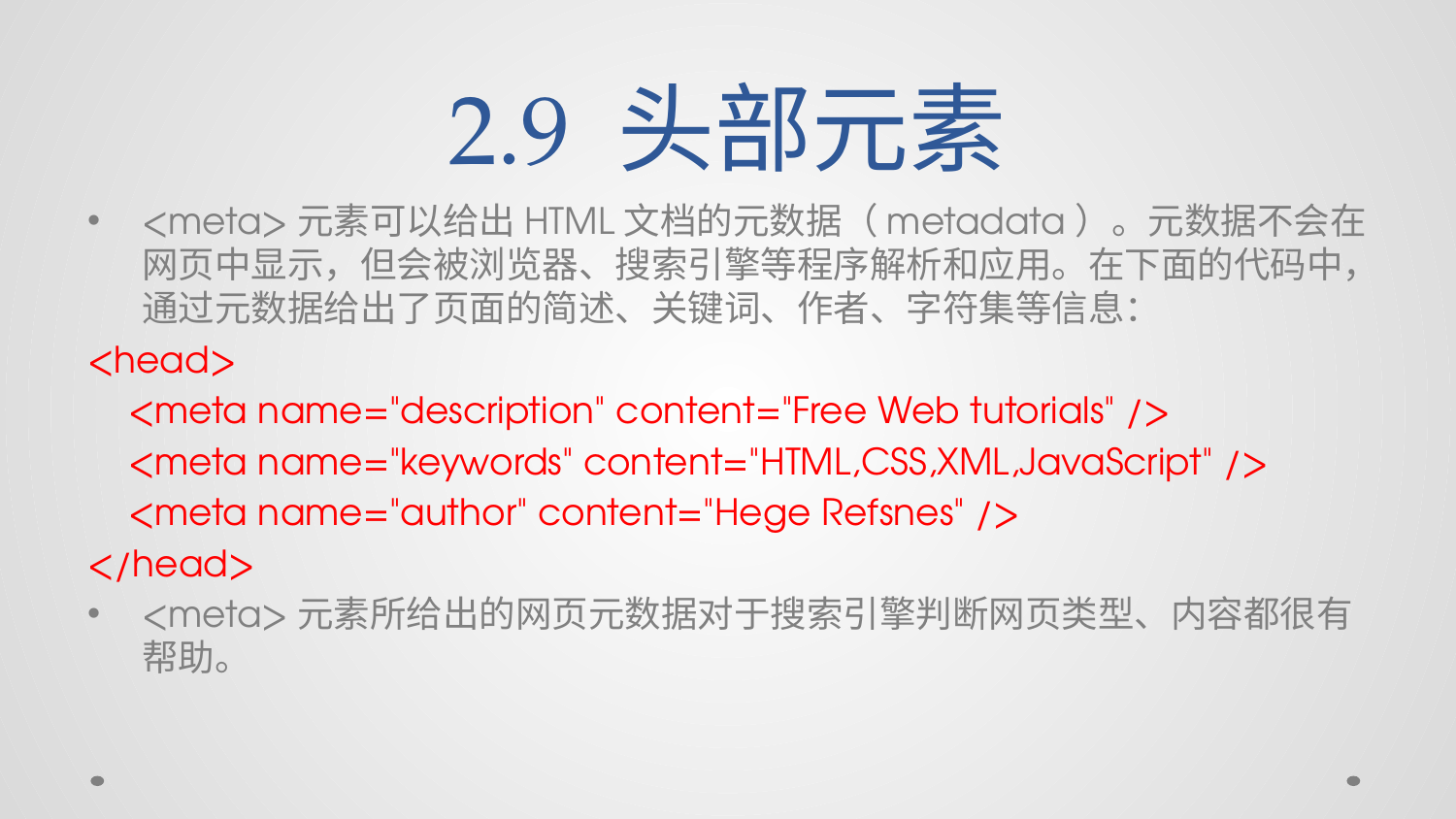

# 2.9 头部元素
<meta>元素可以给出HTML文档的元数据（metadata）。元数据不会在网页中显示，但会被浏览器、搜索引擎等程序解析和应用。在下面的代码中，通过元数据给出了页面的简述、关键词、作者、字符集等信息：
<head>
    <meta name="description" content="Free Web tutorials" />
    <meta name="keywords" content="HTML,CSS,XML,JavaScript" />
    <meta name="author" content="Hege Refsnes" />
</head>
<meta>元素所给出的网页元数据对于搜索引擎判断网页类型、内容都很有帮助。